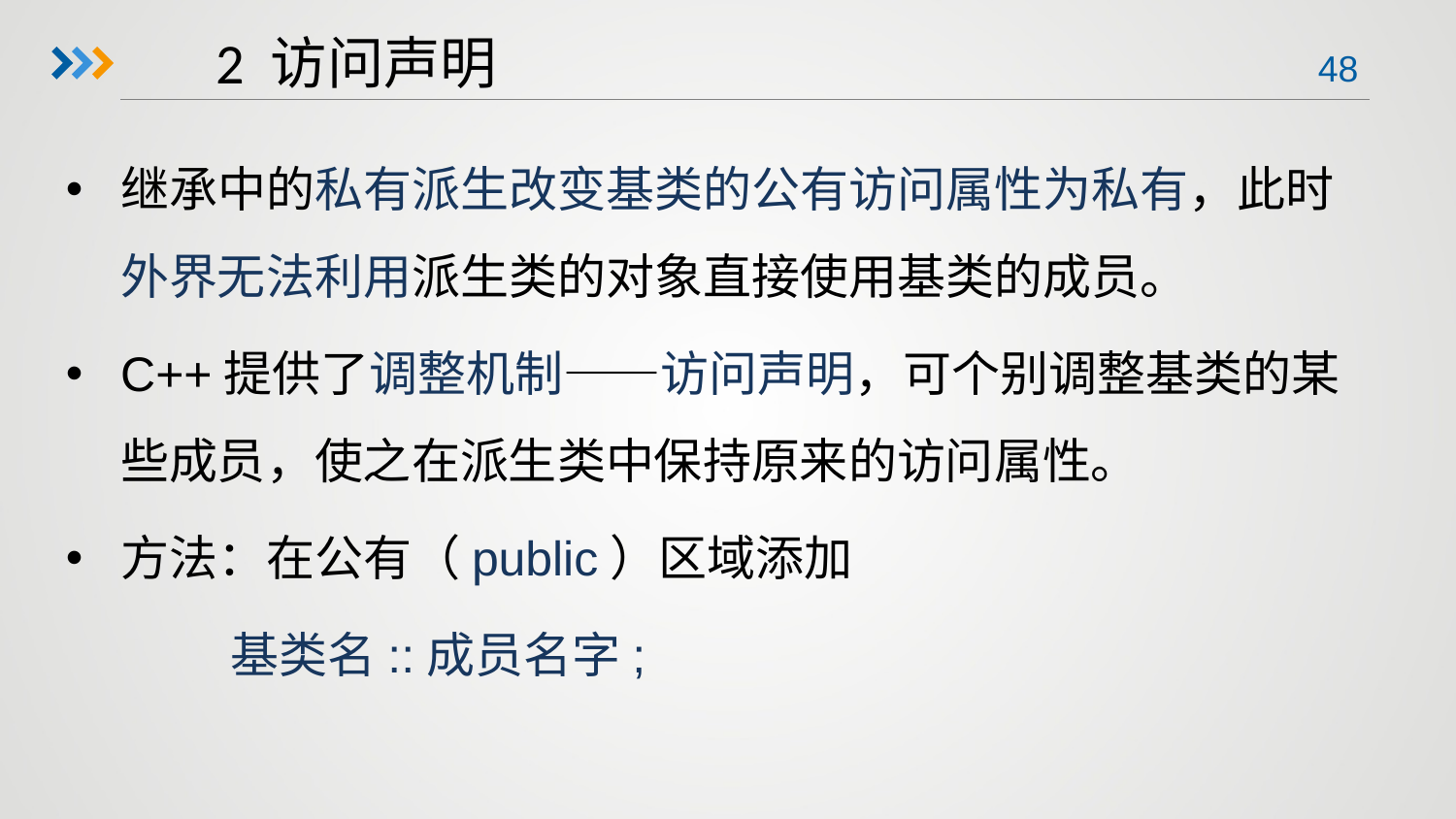

2 访问声明
继承中的私有派生改变基类的公有访问属性为私有，此时外界无法利用派生类的对象直接使用基类的成员。
C++提供了调整机制——访问声明，可个别调整基类的某些成员，使之在派生类中保持原来的访问属性。
方法：在公有（public）区域添加
              基类名::成员名字;